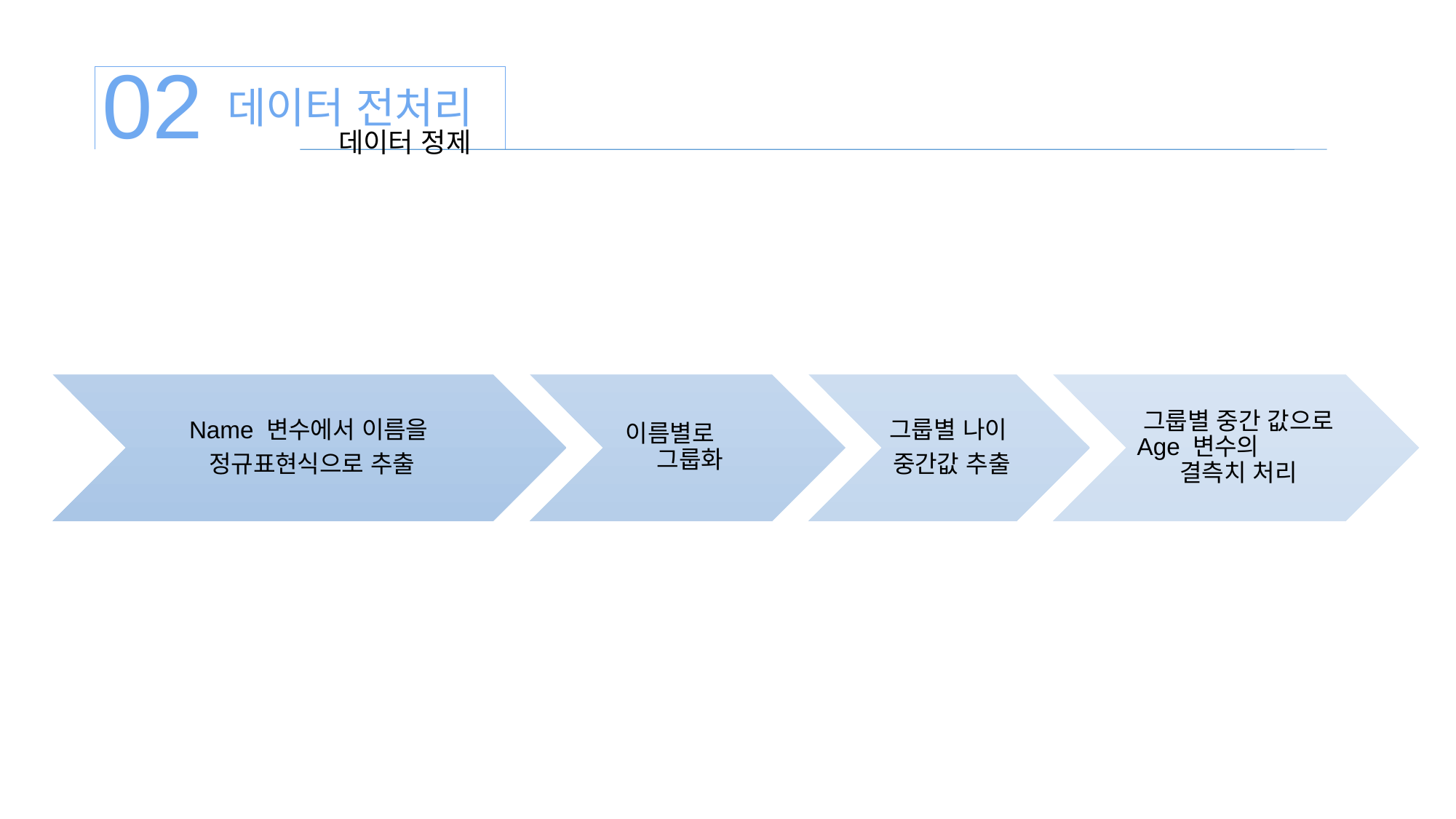

02
데이터 전처리
데이터 정제
Name 변수에서 이름을
정규표현식으로 추출
이름별로       그룹화
그룹별 나이
중간값 추출
그룹별 중간 값으로 Age 변수의             결측치 처리